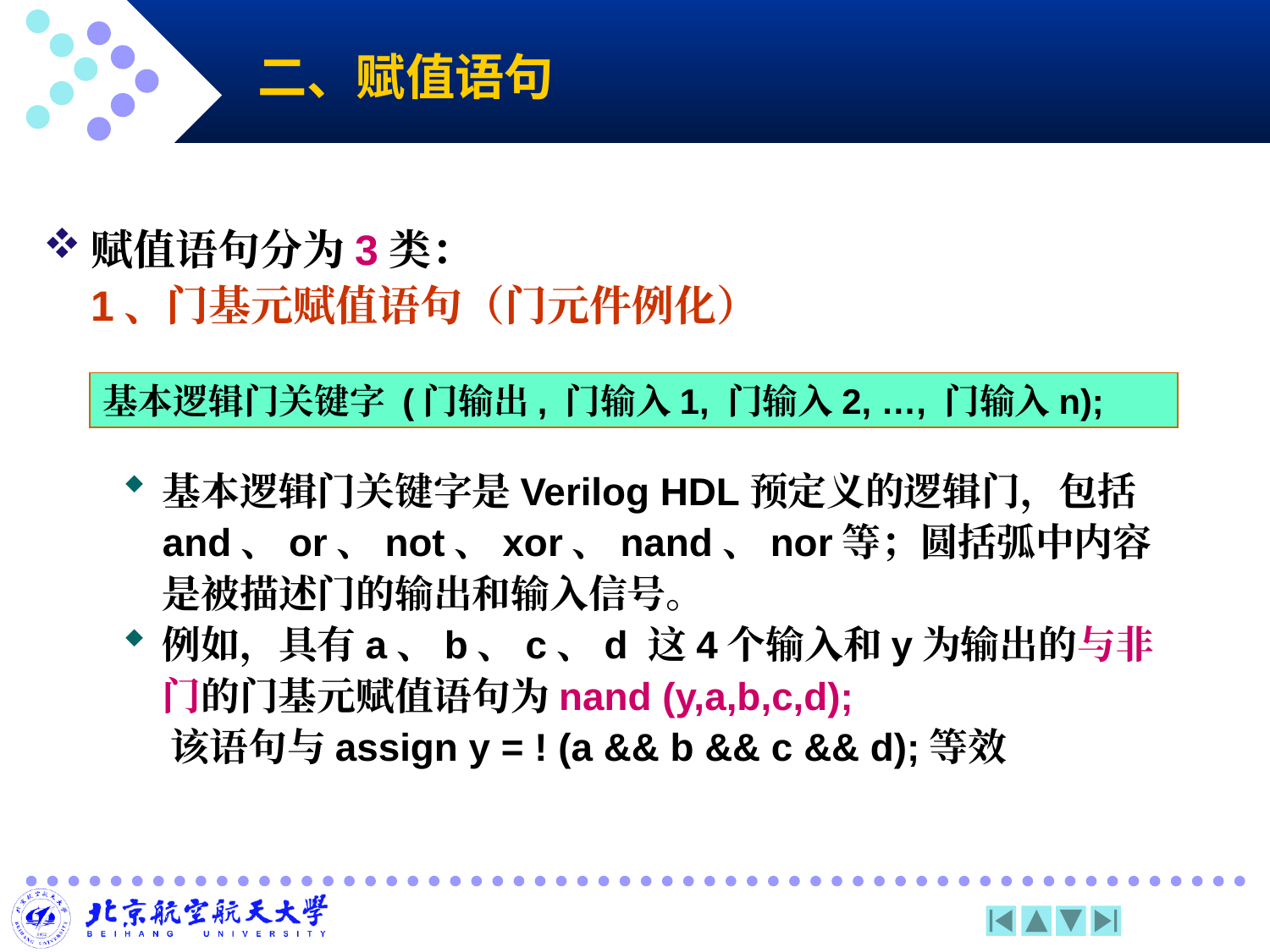

# 二、赋值语句

赋值语句分为3类：
    1、门基元赋值语句（门元件例化）
基本逻辑门关键字 (门输出, 门输入1, 门输入2, …, 门输入n);

基本逻辑门关键字是Verilog HDL预定义的逻辑门，包括and、or、not、xor、nand、nor等；圆括弧中内容是被描述门的输出和输入信号。
例如，具有a、b、c、d 这4个输入和y为输出的与非门的门基元赋值语句为nand (y,a,b,c,d);
    该语句与assign y = ! (a && b && c && d);等效

71